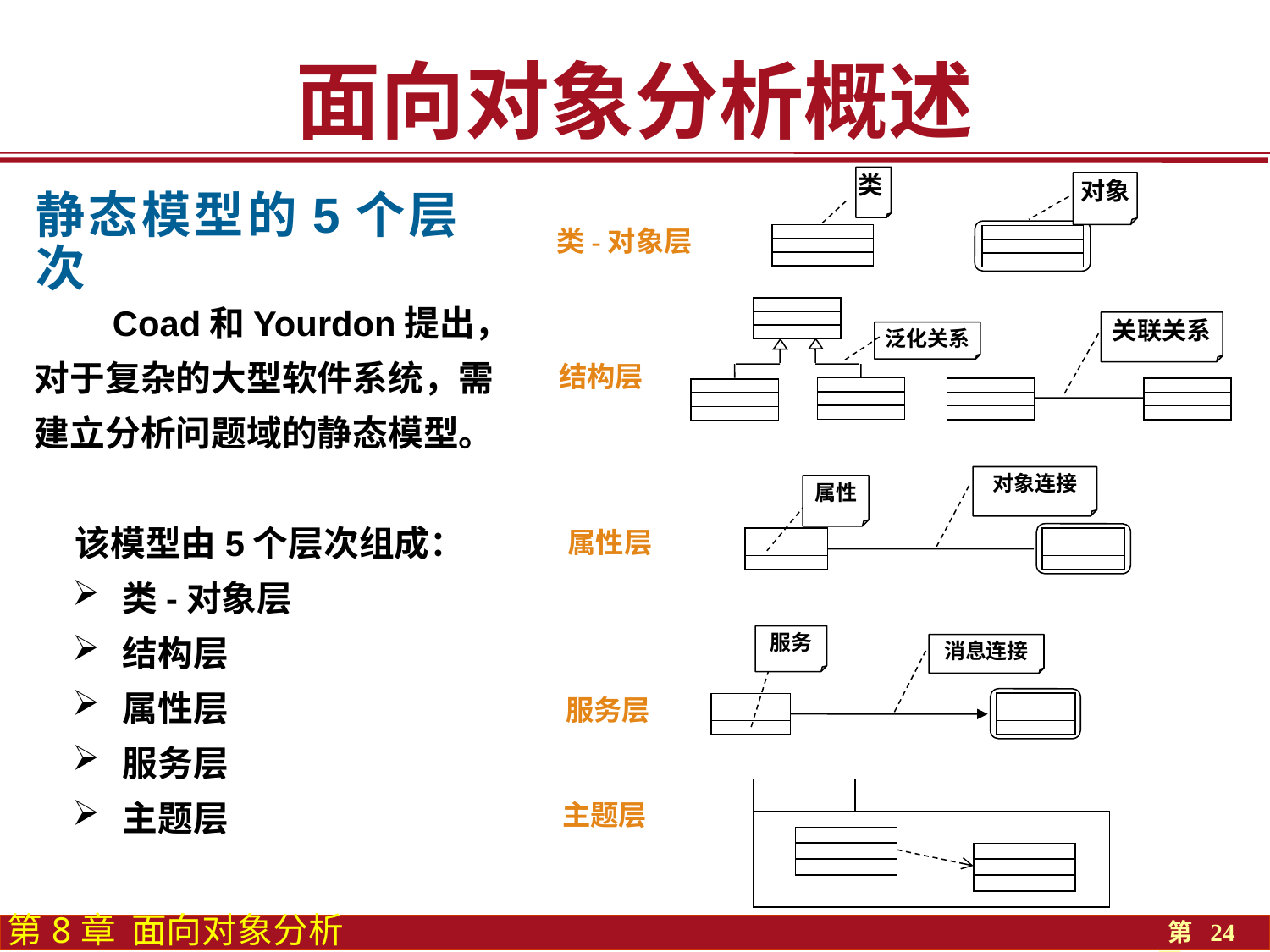

面向对象分析概述
类
对象

类-对象层

静态模型的5个层次
        Coad和Yourdon提出，对于复杂的大型软件系统，需建立分析问题域的静态模型。

    该模型由5个层次组成：
类-对象层
结构层
属性层
服务层
主题层

关联关系
泛化关系

结构层

对象连接
属性

属性层

服务
消息连接

服务层

主题层